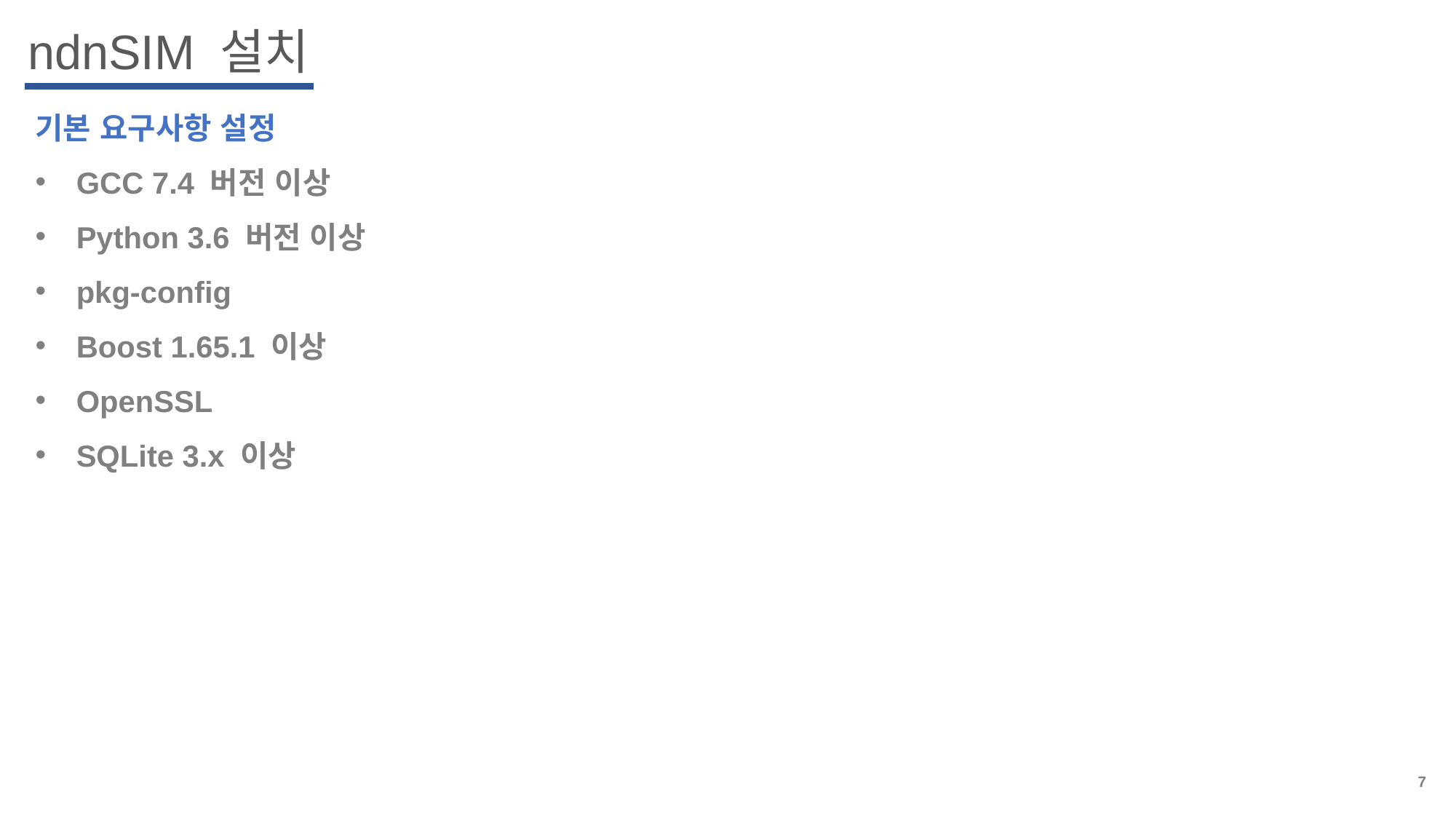

ndnSIM 설치
기본 요구사항 설정
GCC 7.4 버전 이상
Python 3.6 버전 이상
pkg-config
Boost 1.65.1 이상
OpenSSL
SQLite 3.x 이상
7